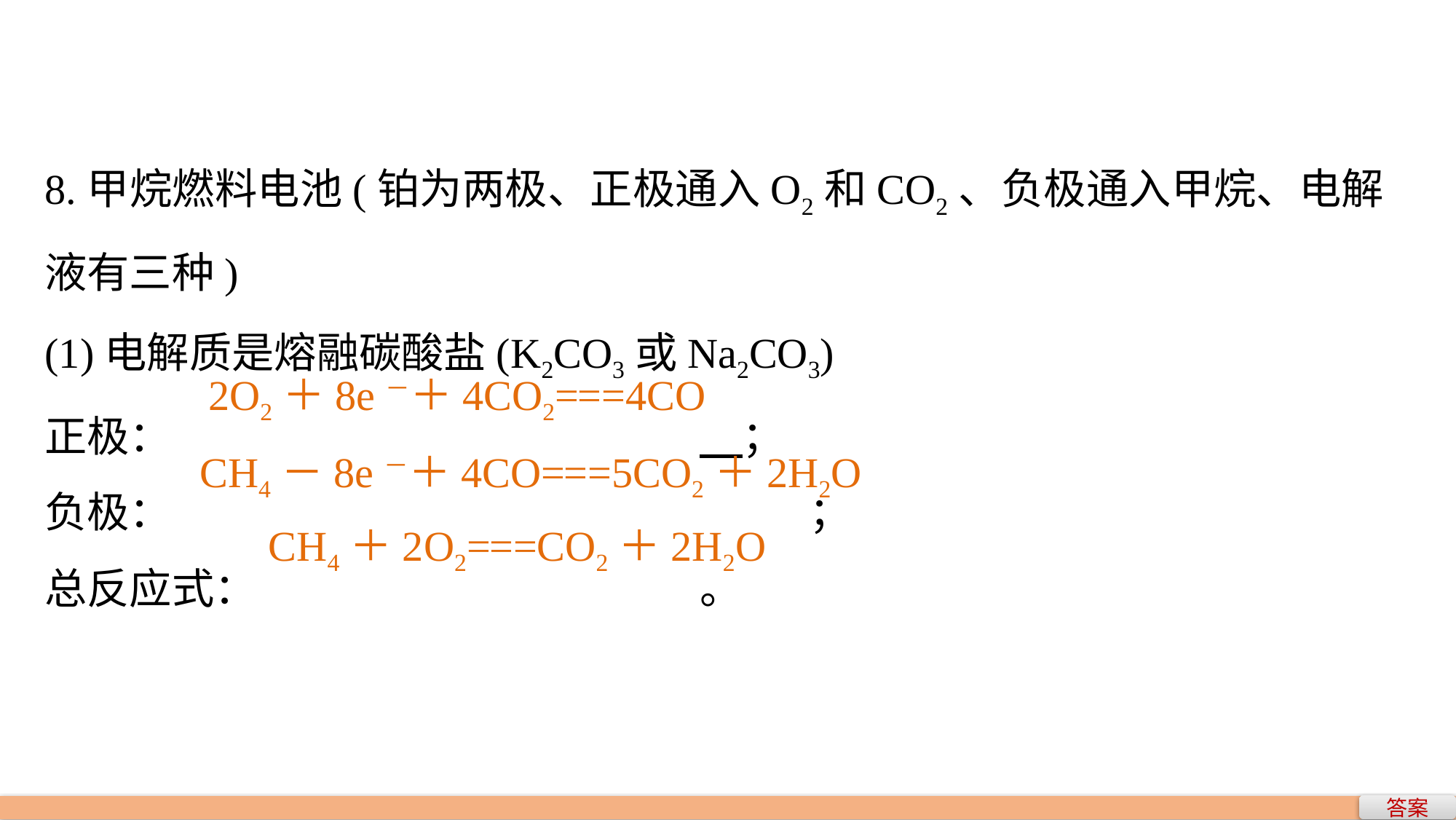

8.甲烷燃料电池(铂为两极、正极通入O2和CO2、负极通入甲烷、电解液有三种)
(1)电解质是熔融碳酸盐(K2CO3或Na2CO3)
正极：					　；
负极：						；
总反应式：					。
2O2＋8e－＋4CO2===4CO
CH4－8e－＋4CO===5CO2＋2H2O
CH4＋2O2===CO2＋2H2O
答案